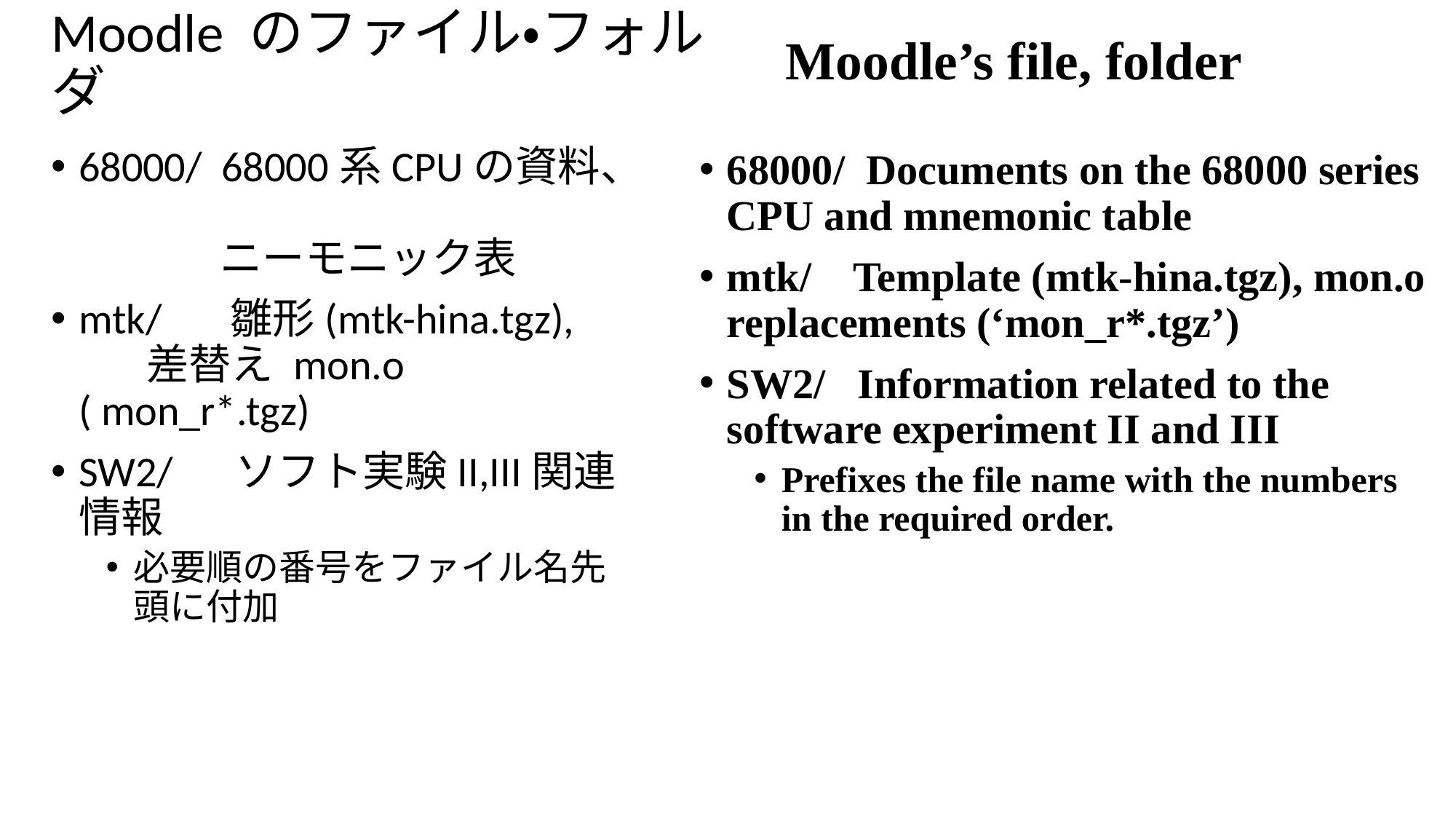

# Moodle’s file, folder
Moodle のファイル・フォルダ
68000/  68000系CPUの資料、
               ニーモニック表
mtk/      雛形(mtk-hina.tgz),
      差替え mon.o ( mon_r*.tgz)
SW2/ 　ソフト実験II,III関連情報
必要順の番号をファイル名先頭に付加
68000/  Documents on the 68000 series CPU and mnemonic table
mtk/    Template (mtk-hina.tgz), mon.o replacements (‘mon_r*.tgz’)
SW2/   Information related to the software experiment II and III
Prefixes the file name with the numbers in the required order.